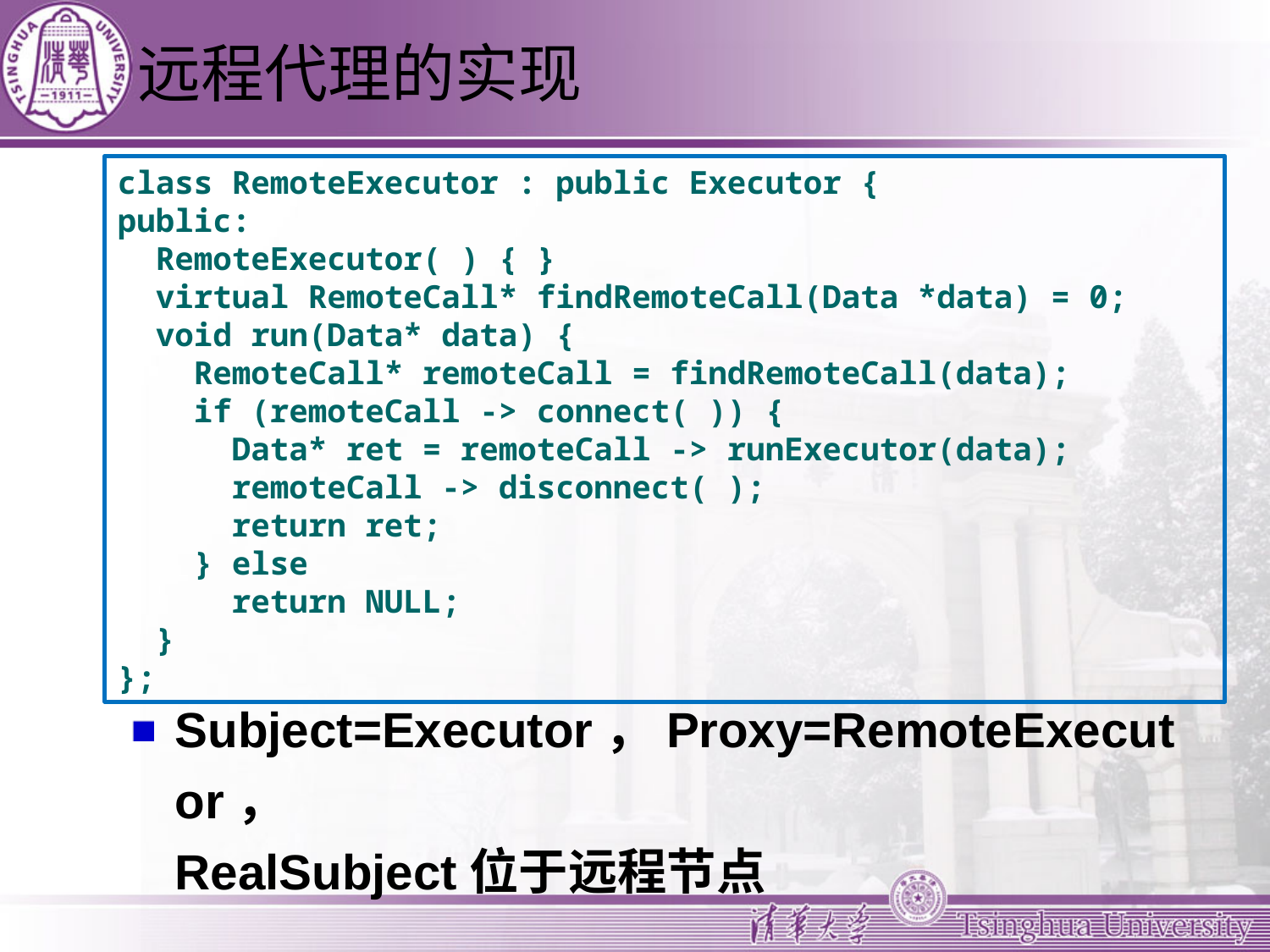

# 远程代理的实现
class RemoteExecutor : public Executor {
public:
  RemoteExecutor( ) { }
  virtual RemoteCall* findRemoteCall(Data *data) = 0;
  void run(Data* data) {
    RemoteCall* remoteCall = findRemoteCall(data);
    if (remoteCall -> connect( )) {
      Data* ret = remoteCall -> runExecutor(data);
      remoteCall -> disconnect( );
      return ret;
    } else
      return NULL;
  }
};

Subject=Executor，Proxy=RemoteExecutor，
RealSubject位于远程节点